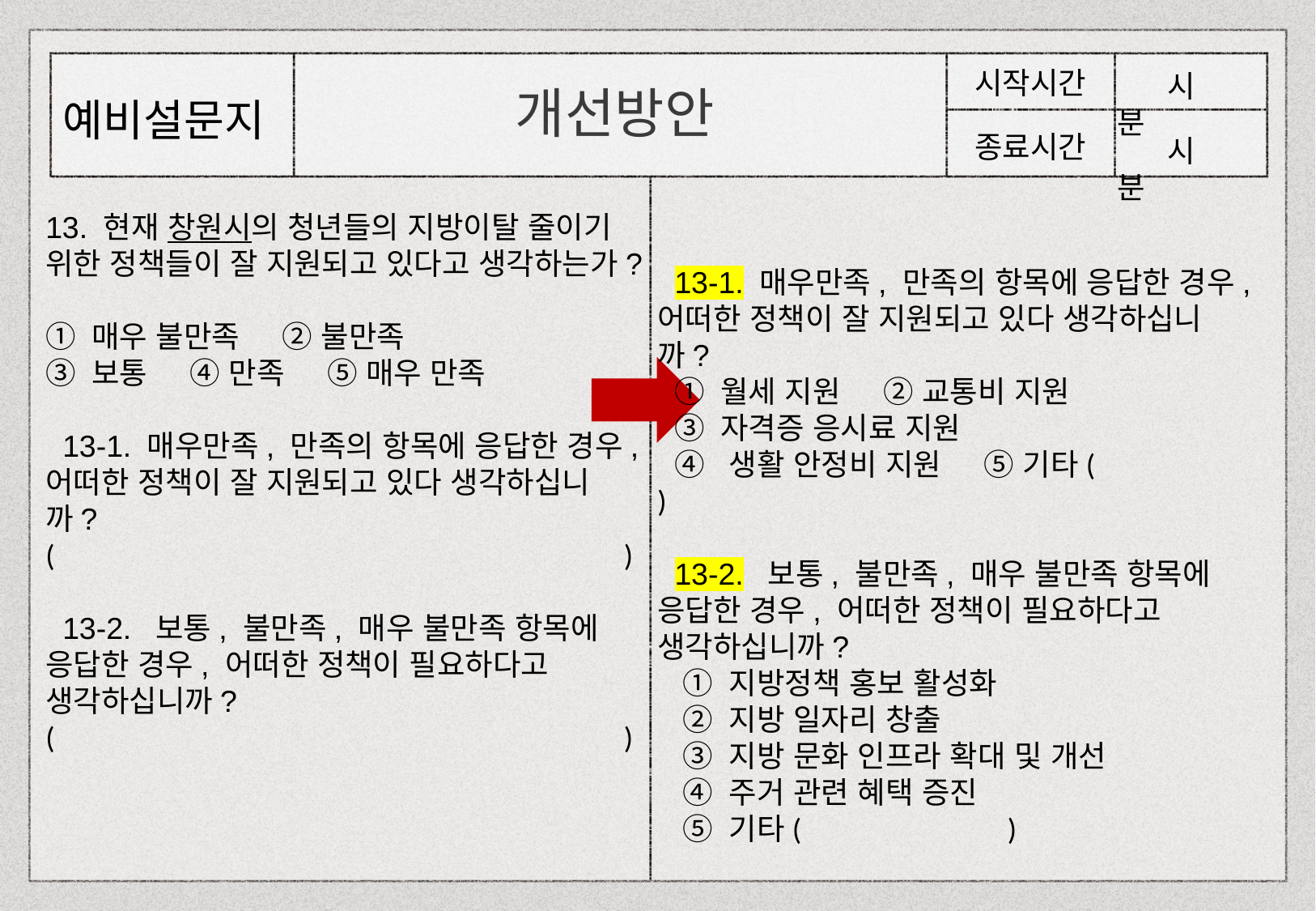

시작시간
     시       분
종료시간
     시       분
개선방안
예비설문지

13. 현재 창원시의 청년들의 지방이탈 줄이기 위한 정책들이 잘 지원되고 있다고 생각하는가?

① 매우 불만족     ② 불만족
③ 보통     ④ 만족     ⑤ 매우 만족
  13-1. 매우만족, 만족의 항목에 응답한 경우, 어떠한 정책이 잘 지원되고 있다 생각하십니까?
(                                                                                   )
  13-2.  보통, 불만족, 매우 불만족 항목에 응답한 경우, 어떠한 정책이 필요하다고 생각하십니까?
(                                                                                   )
  13-1. 매우만족, 만족의 항목에 응답한 경우, 어떠한 정책이 잘 지원되고 있다 생각하십니까?
  ① 월세 지원     ② 교통비 지원
  ③ 자격증 응시료 지원
  ④  생활 안정비 지원     ⑤ 기타(                        )
  13-2.  보통, 불만족, 매우 불만족 항목에 응답한 경우, 어떠한 정책이 필요하다고 생각하십니까?
   ① 지방정책 홍보 활성화
   ② 지방 일자리 창출
   ③ 지방 문화 인프라 확대 및 개선
   ④ 주거 관련 혜택 증진
   ⑤ 기타(                              )